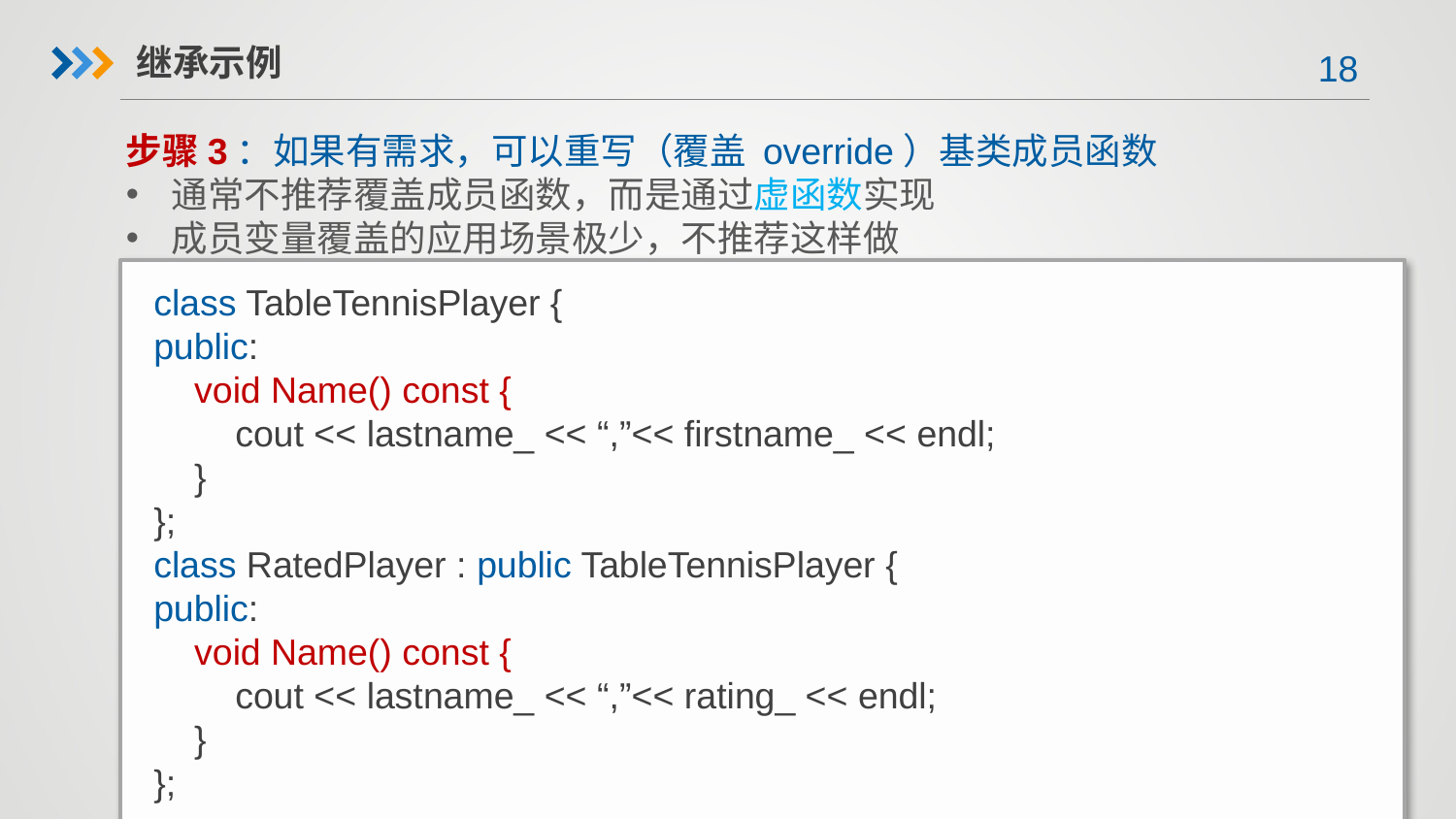

继承示例
步骤3：如果有需求，可以重写（覆盖 override）基类成员函数
通常不推荐覆盖成员函数，而是通过虚函数实现
成员变量覆盖的应用场景极少，不推荐这样做

class TableTennisPlayer {
public:
    void Name() const {
        cout << lastname_ << “,”<< firstname_ << endl;
    }
};
class RatedPlayer : public TableTennisPlayer {
public:
    void Name() const {
        cout << lastname_ << “,”<< rating_ << endl;
    }
};